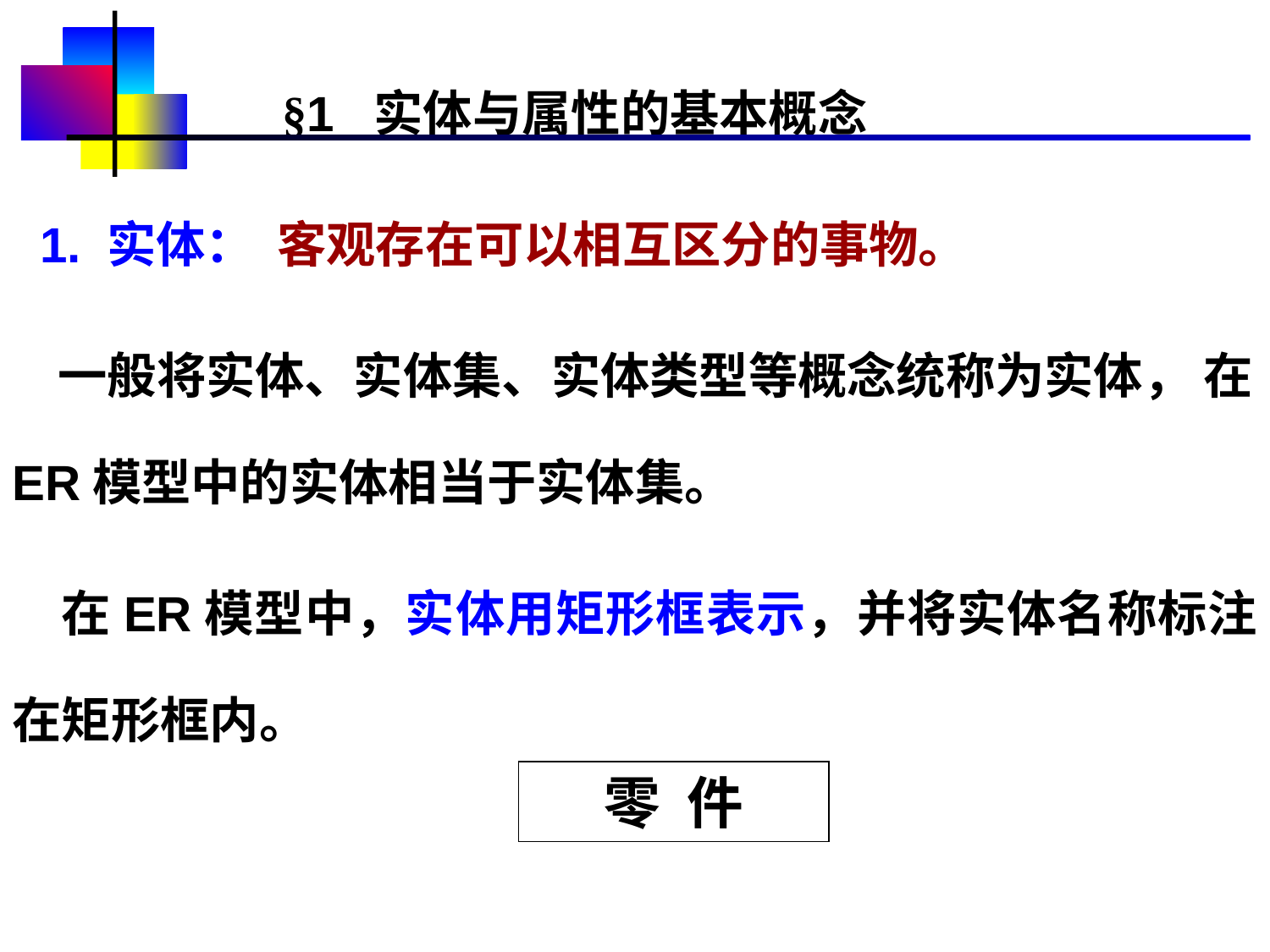

§1  实体与属性的基本概念
  1. 实体：  客观存在可以相互区分的事物。
   一般将实体、实体集、实体类型等概念统称为实体， 在ER模型中的实体相当于实体集。
   在ER模型中，实体用矩形框表示，并将实体名称标注在矩形框内。
零  件